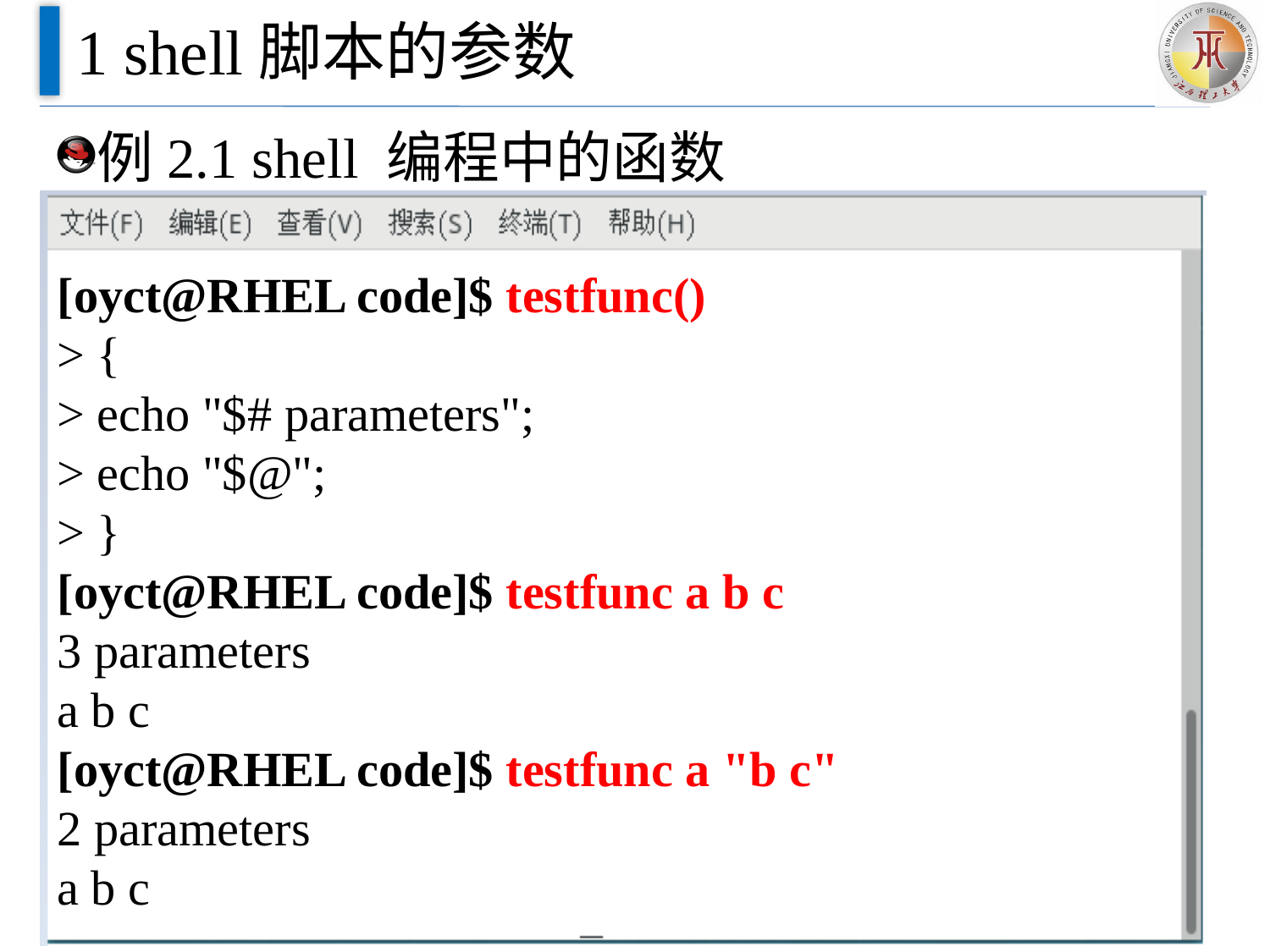

# 1 shell脚本的参数
例2.1 shell 编程中的函数
[oyct@RHEL code]$ testfunc()
> {
> echo "$# parameters";
> echo "$@";
> }
[oyct@RHEL code]$ testfunc a b c
3 parameters
a b c
[oyct@RHEL code]$ testfunc a "b c"
2 parameters
a b c